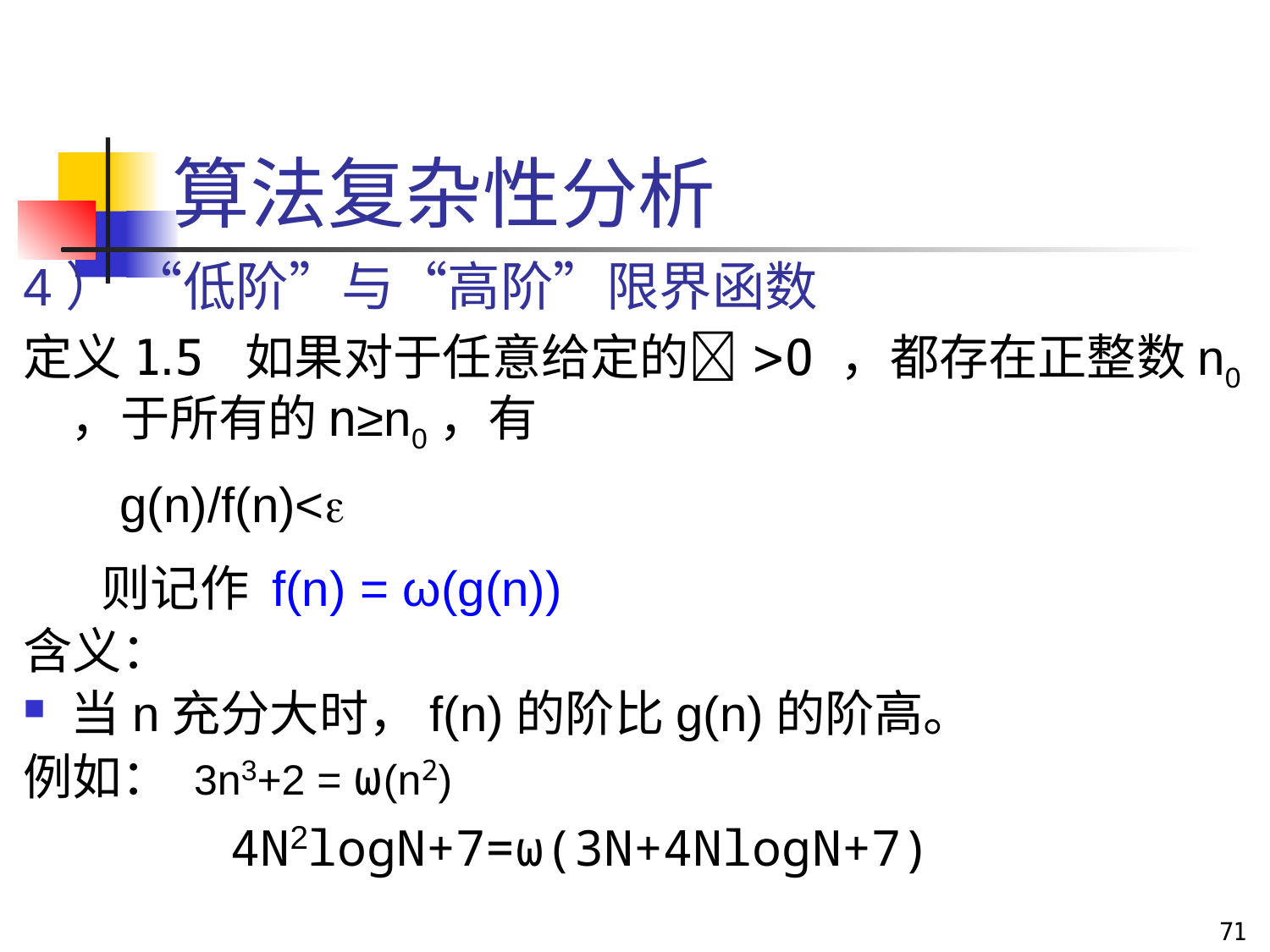

# 算法复杂性分析
4） “低阶”与“高阶”限界函数
定义1.5  如果对于任意给定的ε>0 ，都存在正整数n0 ，于所有的n≥n0，有
       g(n)/f(n)<ε
      则记作 f(n) = ω(g(n))
含义：
当n充分大时，f(n)的阶比g(n)的阶高。
例如： 3n3+2 = ω(n2)
       4N2logN+7=ω(3N+4NlogN+7)
71